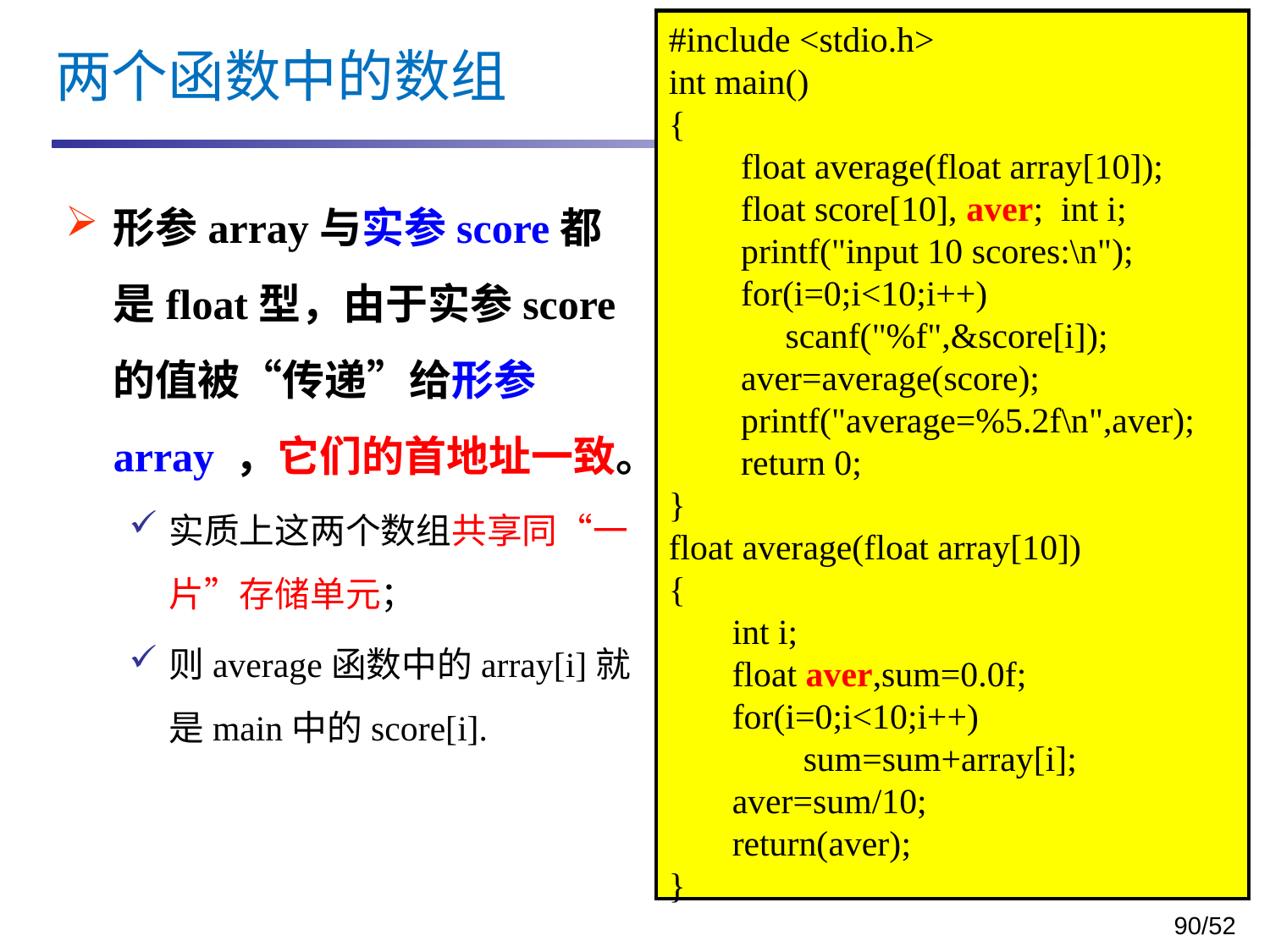

#include <stdio.h>
int main()
{
 float average(float array[10]);
 float score[10], aver;  int i;
 printf("input 10 scores:\n");
 for(i=0;i<10;i++)
      scanf("%f",&score[i]);
 aver=average(score);
 printf("average=%5.2f\n",aver);
 return 0;
}
float average(float array[10])
{
int i;
float aver,sum=0.0f;
for(i=0;i<10;i++)
        sum=sum+array[i];
aver=sum/10;
return(aver);
}

两个函数中的数组
形参array与实参score都是float型，由于实参score的值被“传递”给形参array ，它们的首地址一致。
实质上这两个数组共享同“一片”存储单元；
则average函数中的array[i]就是main中的score[i].
90/52